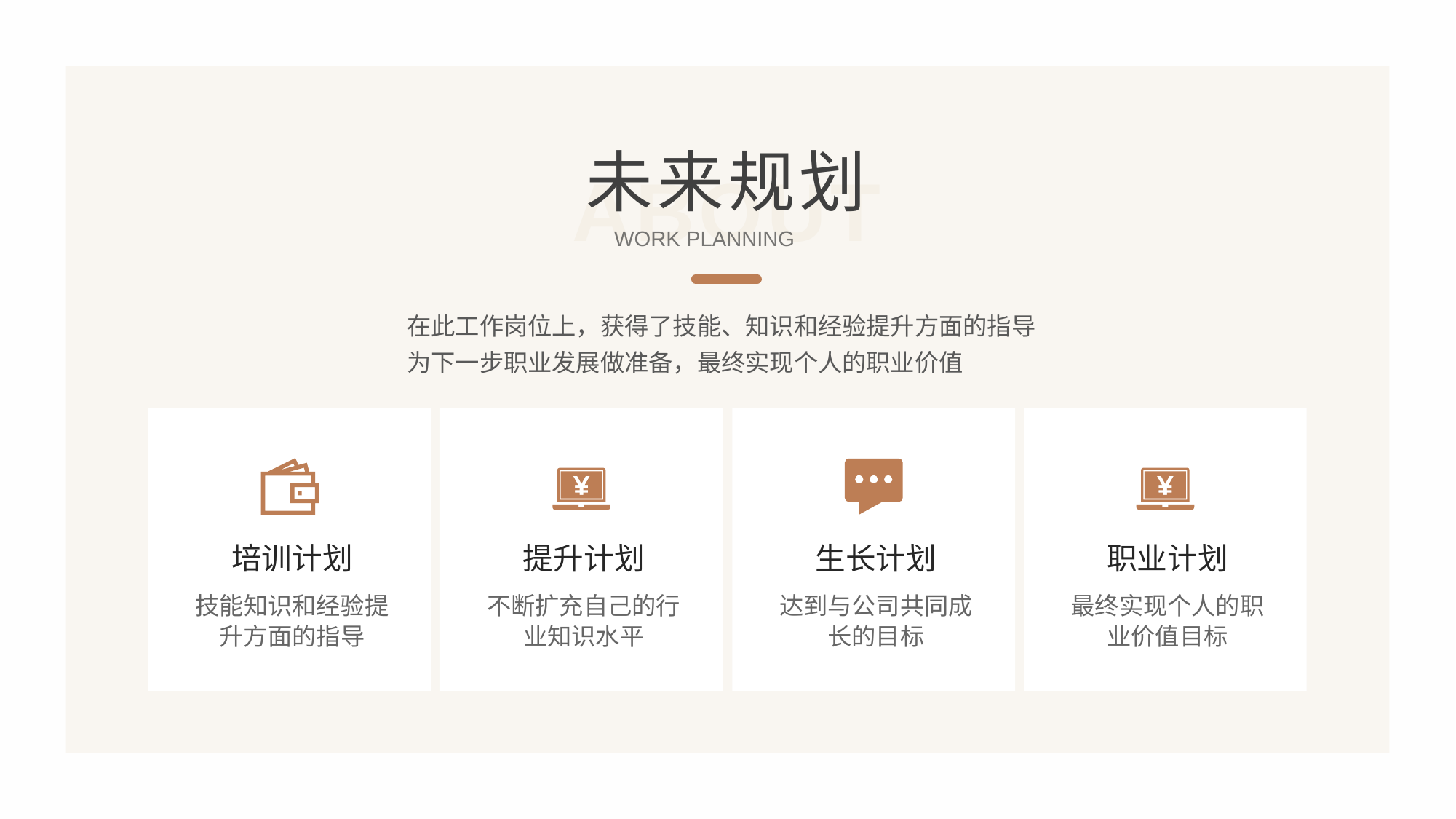

未来规划
ABOUT
WORK PLANNING
在此工作岗位上，获得了技能、知识和经验提升方面的指导
为下一步职业发展做准备，最终实现个人的职业价值

生长计划
达到与公司共同成长的目标

职业计划
最终实现个人的职业价值目标

培训计划
技能知识和经验提升方面的指导

提升计划
不断扩充自己的行业知识水平